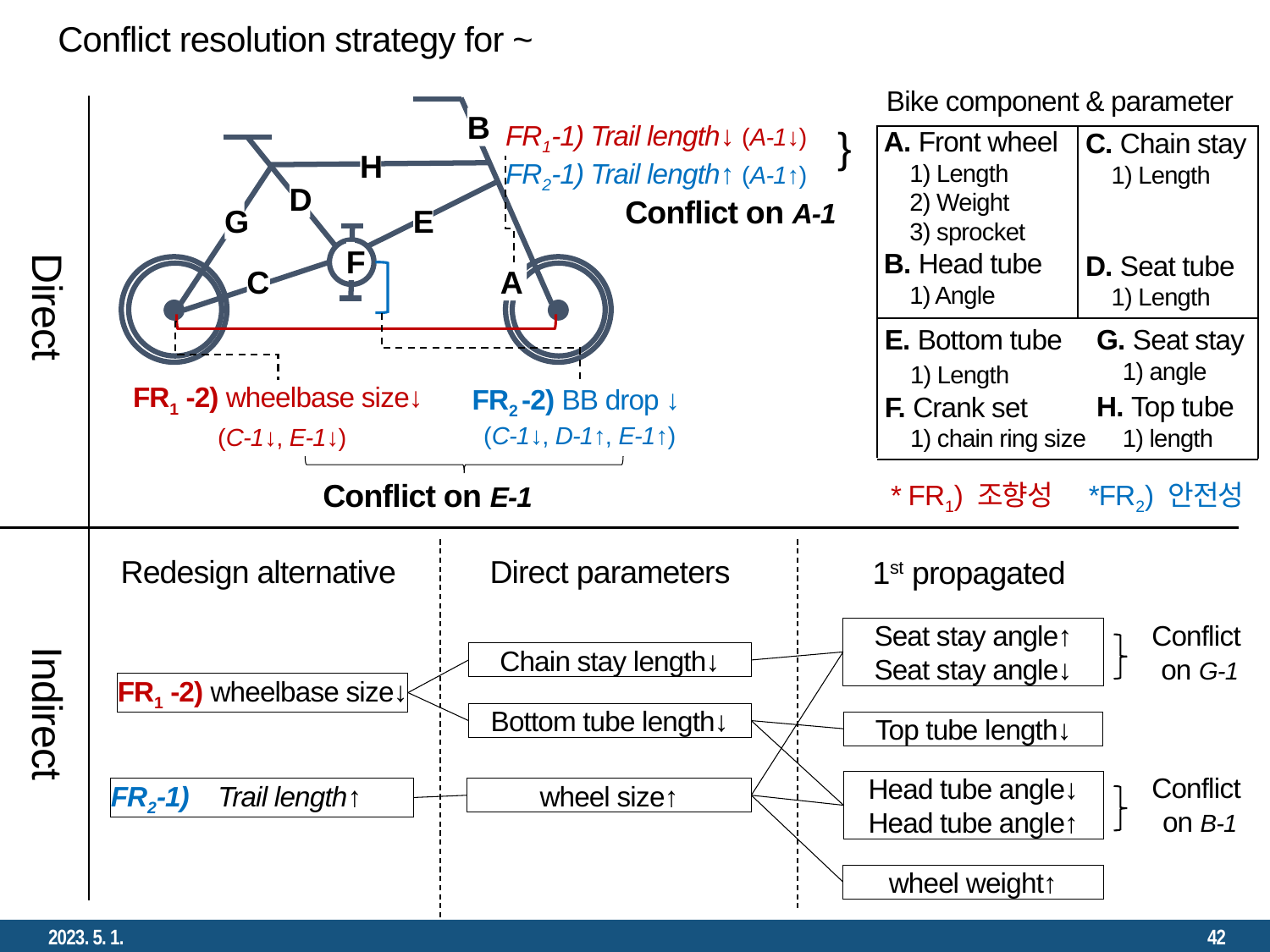

D
E
B
F
C
A
B-1
A-1
A-2
A-3
D-1
E-1
Conflict resolution strategy for ~
F-1
C-1
Bike component & parameter
A. Front wheel
    1) Length
    2) Weight
    3) sprocket
B. Head tube
    1) Angle
C. Chain stay
    1) Length
D. Seat tube
    1) Length
E. Bottom tube
    1) Length
F. Crank set
    1) chain ring size
G. Seat stay
    1) angle
H. Top tube
    1) length
B
FR1-1) Trail length↓ (A-1↓)
FR2-1) Trail length↑ (A-1↑)
}

H
D
Conflict on A-1
Indirect
G
E

E
F

C
A

Direct

BB drop

FR1 -2) wheelbase size↓
 (C-1↓, E-1↓)
FR2 -2) BB drop ↓
(C-1↓, D-1↑, E-1↑)
휠베이스
길이
Chain stay
* FR1) 조향성    *FR2) 안전성
Conflict on E-1
Redesign alternative
Direct parameters
1st propagated
E
Conflict
on G-1
Seat stay angle↑
Seat stay angle↓

Chain stay length↓

FR1 -2) wheelbase size↓

Indirect
Bottom tube length↓
Top tube length↓
BB 드랍
길이
Conflict
on B-1
Head tube angle↓
Head tube angle↑
FR2-1)    Trail length↑
wheel size↑

상충관계 B-1, G-2
wheel weight↑
E-1 변화
2023. 5. 1.
42
origin
(1)
(2)